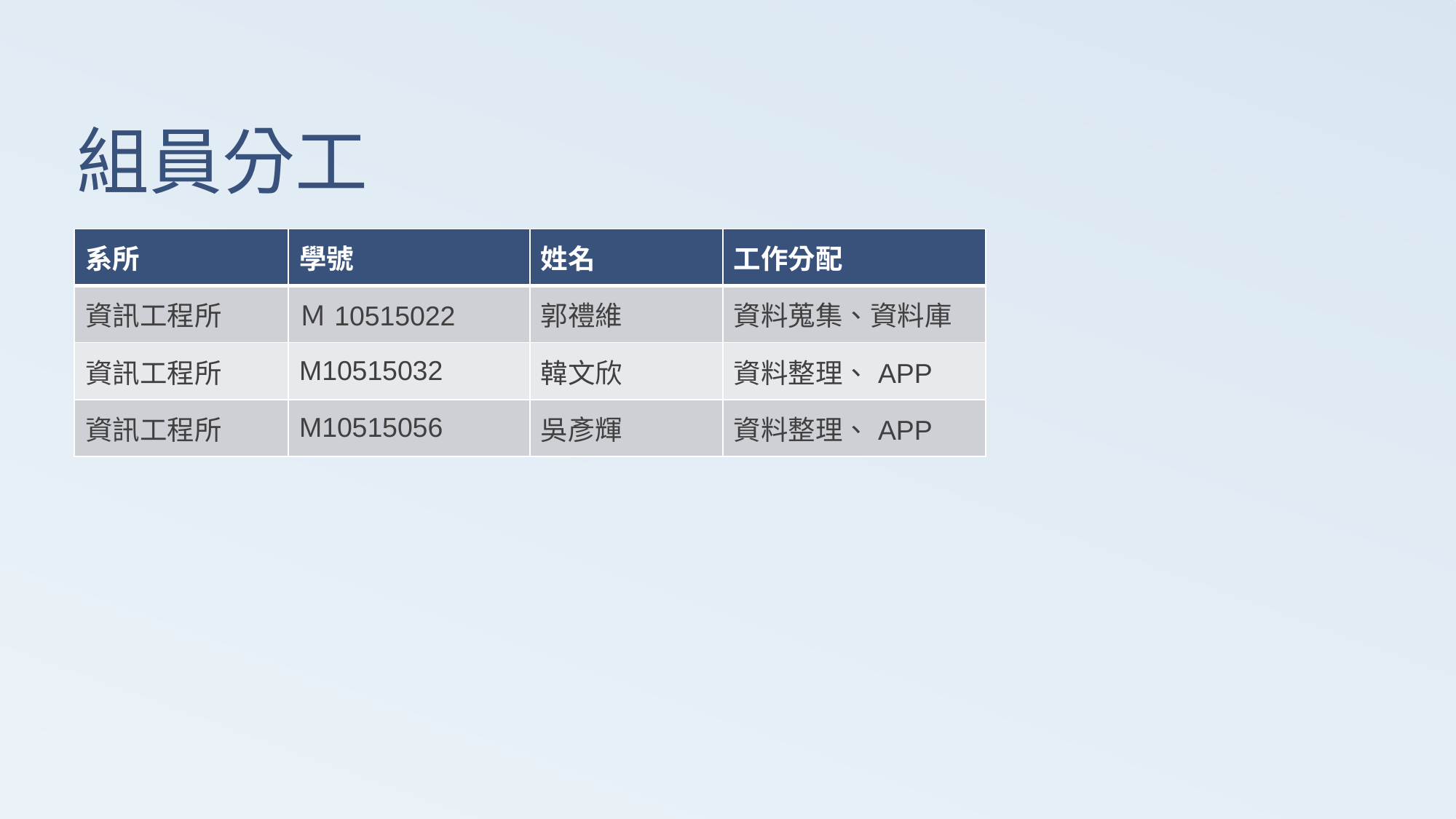

# 組員分工

| 系所 | 學號 | 姓名 | 工作分配 |
| --- | --- | --- | --- |
| 資訊工程所 | Ｍ10515022 | 郭禮維 | 資料蒐集、資料庫 |
| 資訊工程所 | M10515032 | 韓文欣 | 資料整理、APP |
| 資訊工程所 | M10515056 | 吳彥輝 | 資料整理、APP |